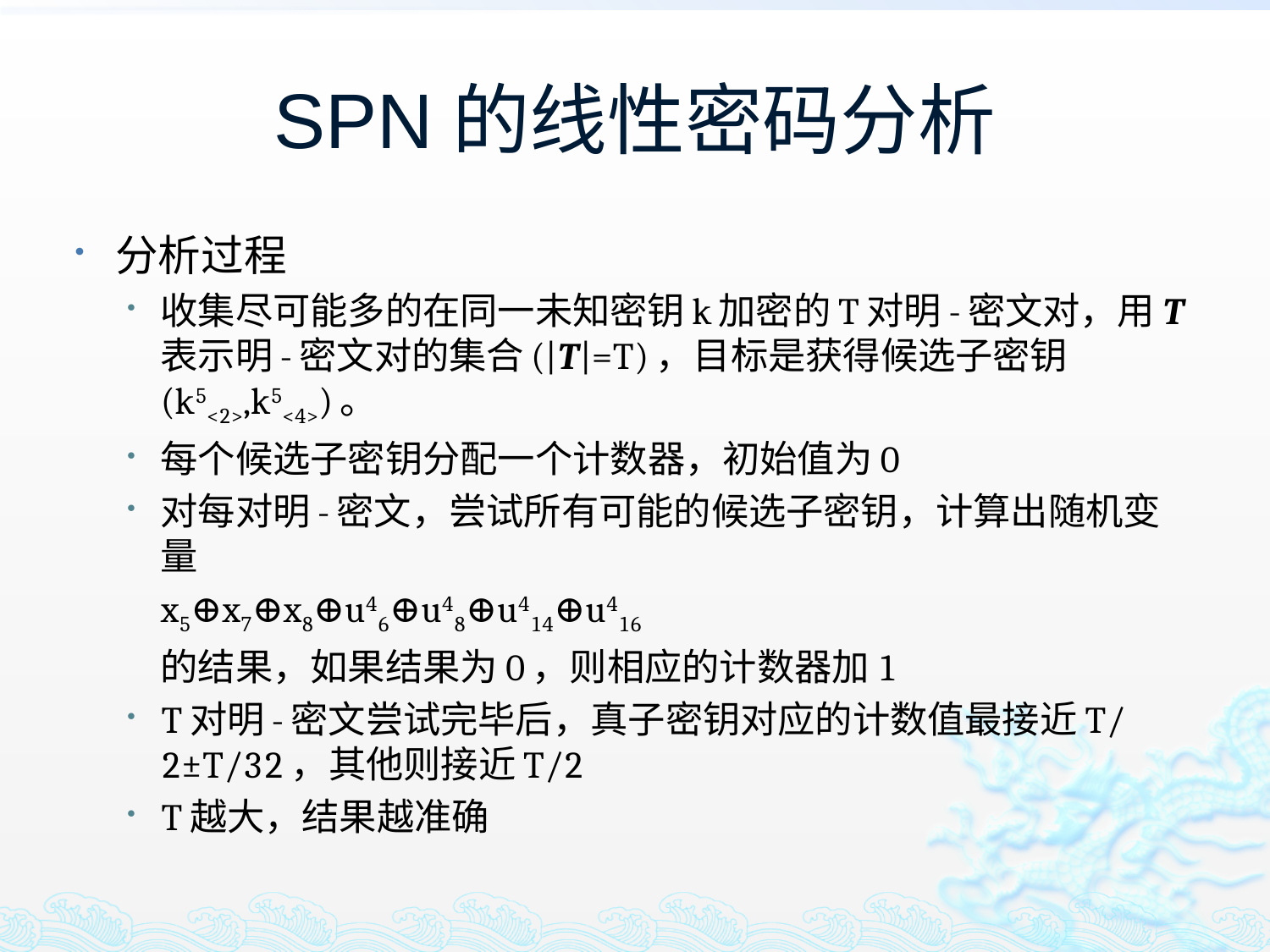

# SPN的线性密码分析
分析过程
收集尽可能多的在同一未知密钥k加密的T对明-密文对，用T表示明-密文对的集合(|T|=T)，目标是获得候选子密钥(k5<2>,k5<4>)。
每个候选子密钥分配一个计数器，初始值为0
对每对明-密文，尝试所有可能的候选子密钥，计算出随机变量
			x5⊕x7⊕x8⊕u46⊕u48⊕u414⊕u416
	的结果，如果结果为0，则相应的计数器加1
T对明-密文尝试完毕后，真子密钥对应的计数值最接近T/2±T/32，其他则接近T/2
T越大，结果越准确